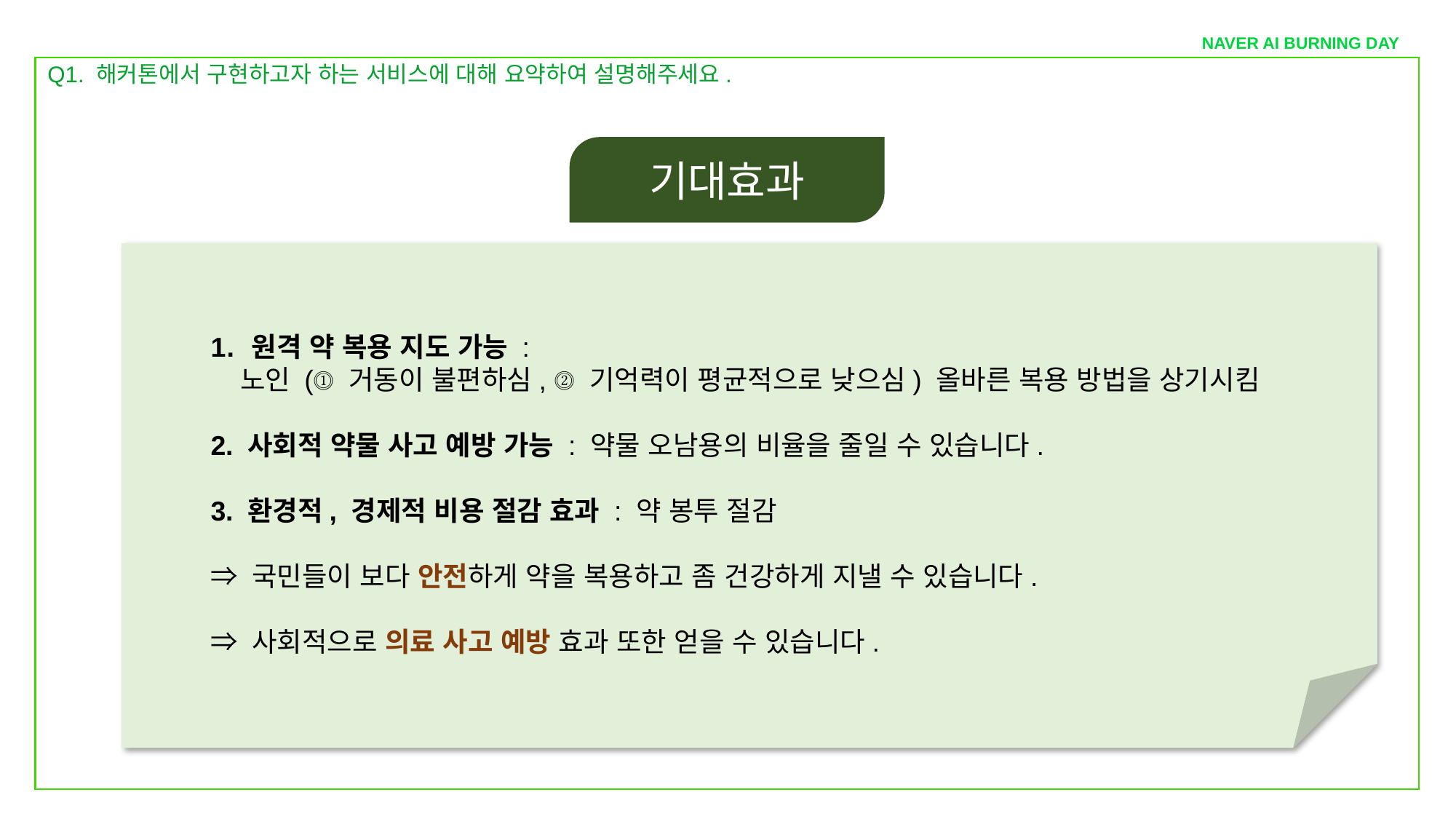

NAVER AI BURNING DAY

Q1. 해커톤에서 구현하고자 하는 서비스에 대해 요약하여 설명해주세요.
기대효과

원격 약 복용 지도 가능 :
   노인 (⓵ 거동이 불편하심, ⓶ 기억력이 평균적으로 낮으심) 올바른 복용 방법을 상기시킴

2. 사회적 약물 사고 예방 가능 : 약물 오남용의 비율을 줄일 수 있습니다.

3. 환경적, 경제적 비용 절감 효과 : 약 봉투 절감

⇒ 국민들이 보다 안전하게 약을 복용하고 좀 건강하게 지낼 수 있습니다.

⇒ 사회적으로 의료 사고 예방 효과 또한 얻을 수 있습니다.